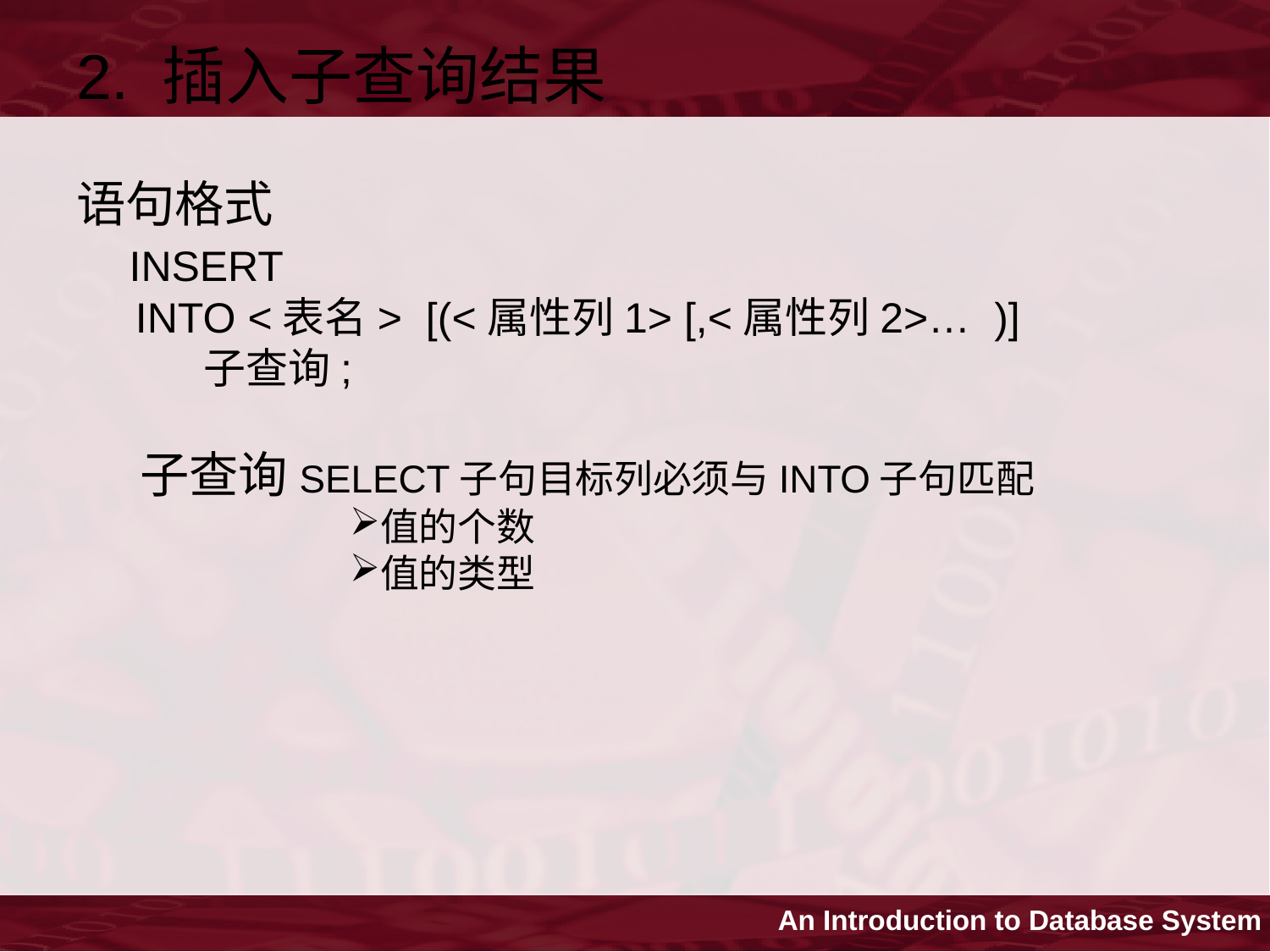

2. 插入子查询结果
语句格式
    INSERT
     INTO <表名>  [(<属性列1> [,<属性列2>…  )]
 	子查询;

子查询SELECT子句目标列必须与INTO子句匹配
值的个数
值的类型